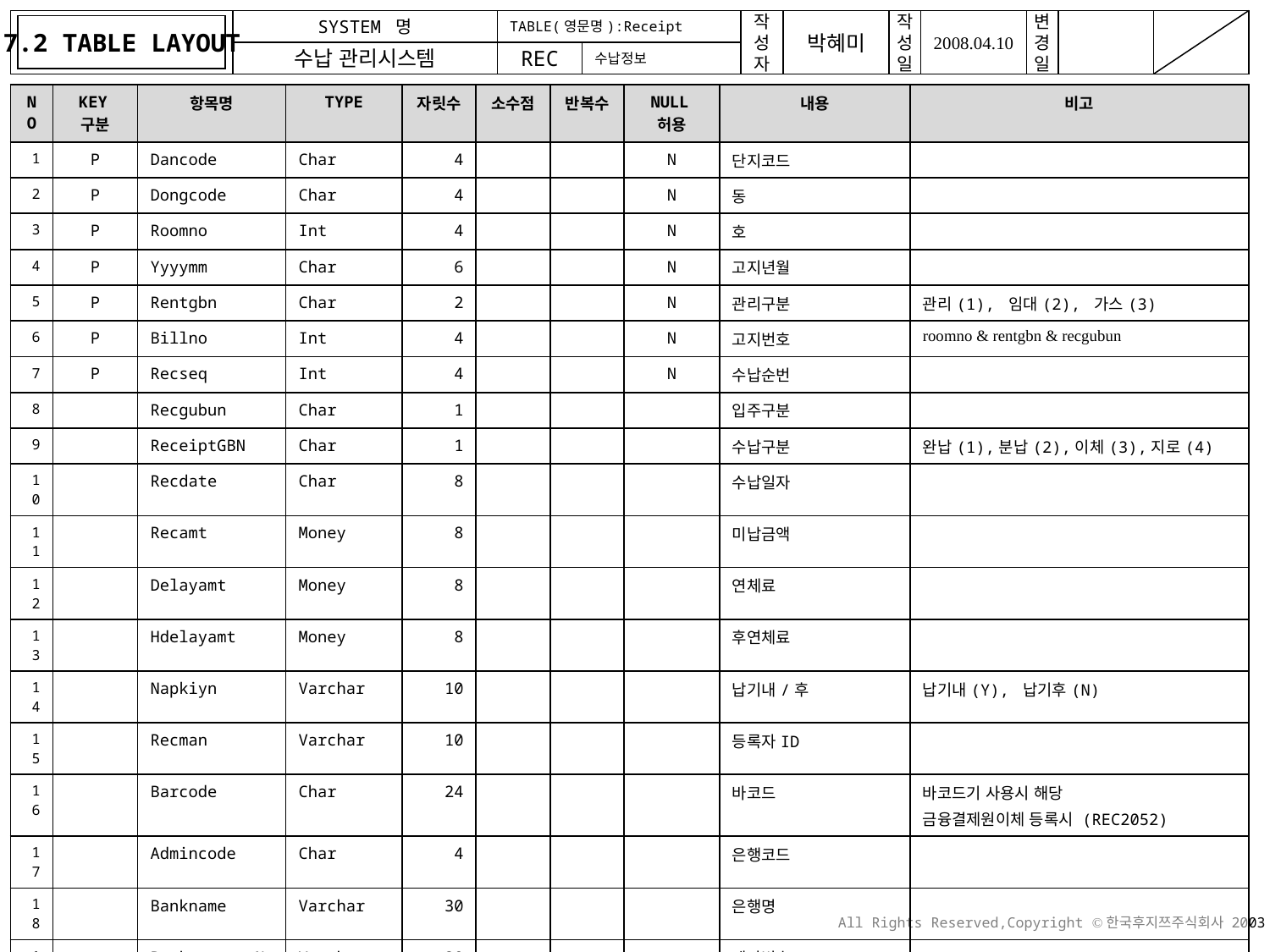

7.2 TABLE LAYOUT
TABLE(영문명):Receipt
수납정보
| NO | KEY구분 | 항목명 | TYPE | 자릿수 | 소수점 | 반복수 | NULL허용 | 내용 | 비고 |
| --- | --- | --- | --- | --- | --- | --- | --- | --- | --- |
| 1 | P | Dancode | Char | 4 |  |  | N | 단지코드 |  |
| 2 | P | Dongcode | Char | 4 |  |  | N | 동 |  |
| 3 | P | Roomno | Int | 4 |  |  | N | 호 |  |
| 4 | P | Yyyymm | Char | 6 |  |  | N | 고지년월 |  |
| 5 | P | Rentgbn | Char | 2 |  |  | N | 관리구분 | 관리(1), 임대(2), 가스(3) |
| 6 | P | Billno | Int | 4 |  |  | N | 고지번호 | roomno & rentgbn & recgubun |
| 7 | P | Recseq | Int | 4 |  |  | N | 수납순번 |  |
| 8 |  | Recgubun | Char | 1 |  |  |  | 입주구분 |  |
| 9 |  | ReceiptGBN | Char | 1 |  |  |  | 수납구분 | 완납(1),분납(2),이체(3),지로(4) |
| 10 |  | Recdate | Char | 8 |  |  |  | 수납일자 |  |
| 11 |  | Recamt | Money | 8 |  |  |  | 미납금액 |  |
| 12 |  | Delayamt | Money | 8 |  |  |  | 연체료 |  |
| 13 |  | Hdelayamt | Money | 8 |  |  |  | 후연체료 |  |
| 14 |  | Napkiyn | Varchar | 10 |  |  |  | 납기내/후 | 납기내(Y), 납기후(N) |
| 15 |  | Recman | Varchar | 10 |  |  |  | 등록자ID |  |
| 16 |  | Barcode | Char | 24 |  |  |  | 바코드 | 바코드기 사용시 해당 금융결제원이체 등록시 (REC2052) |
| 17 |  | Admincode | Char | 4 |  |  |  | 은행코드 |  |
| 18 |  | Bankname | Varchar | 30 |  |  |  | 은행명 |  |
| 19 |  | BankaccountNo | Varchar | 30 |  |  |  | 계좌번호 |  |
| 20 |  | Depositor | Varchar | 10 |  |  |  | 예금주 | 이체세대 해당 |
| 21 |  | Jrecamt | Money | 8 |  |  |  | 전월미납금 | 죠이노리부터 사용안함 |